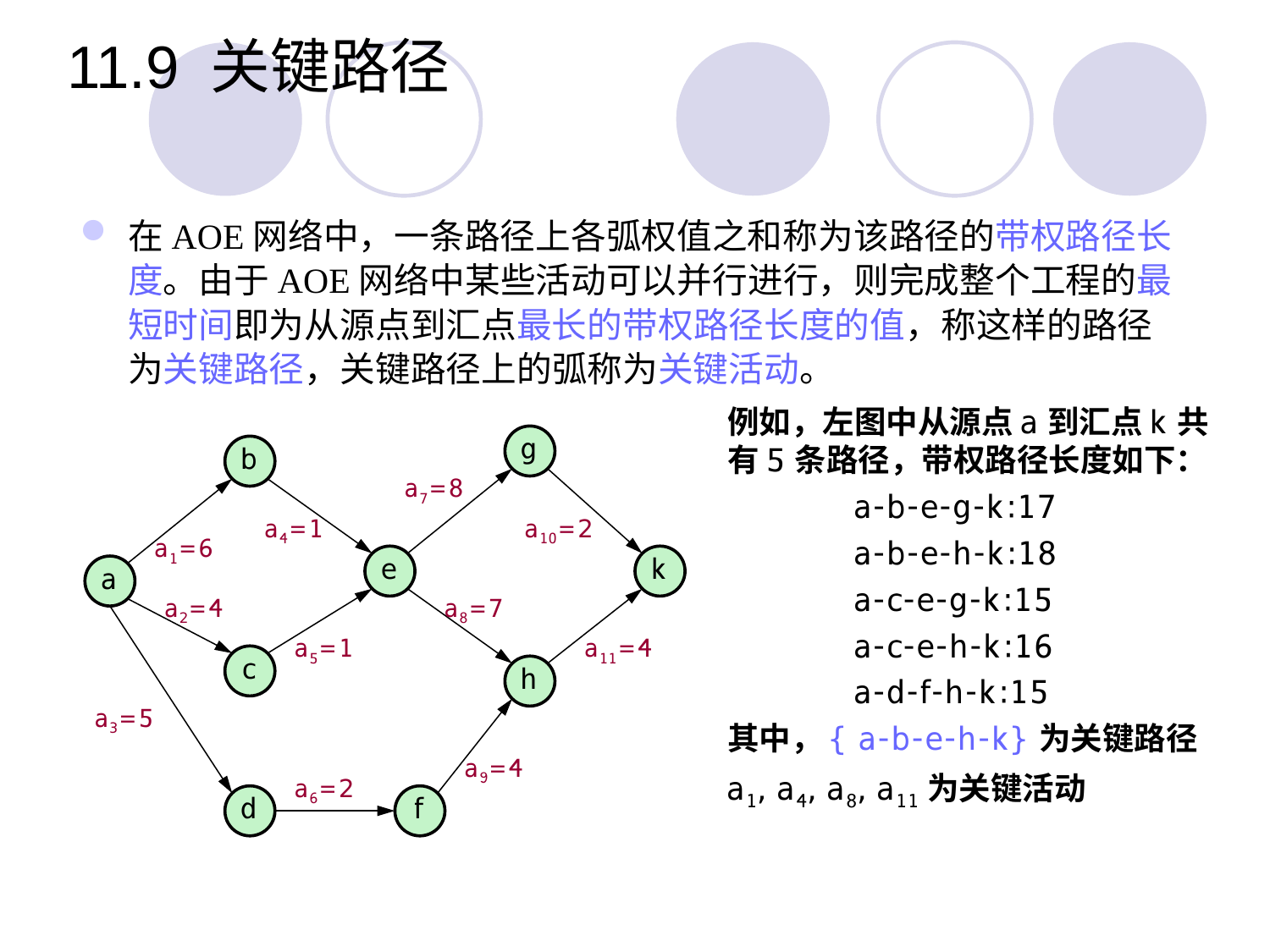

11.9 关键路径
71

在AOE网络中，一条路径上各弧权值之和称为该路径的带权路径长度。由于AOE网络中某些活动可以并行进行，则完成整个工程的最短时间即为从源点到汇点最长的带权路径长度的值，称这样的路径为关键路径，关键路径上的弧称为关键活动。
例如，左图中从源点a到汇点k共有5条路径，带权路径长度如下：
	a-b-e-g-k:17
	a-b-e-h-k:18
	a-c-e-g-k:15
	a-c-e-h-k:16
	a-d-f-h-k:15
其中，{ a-b-e-h-k}为关键路径
a1, a4, a8, a11为关键活动
g
b
a7=8
a4=1
a10=2
a1=6
e
k
a
a2=4
a8=7
a5=1
a11=4
c
h
a3=5
a9=4
a6=2
d
f